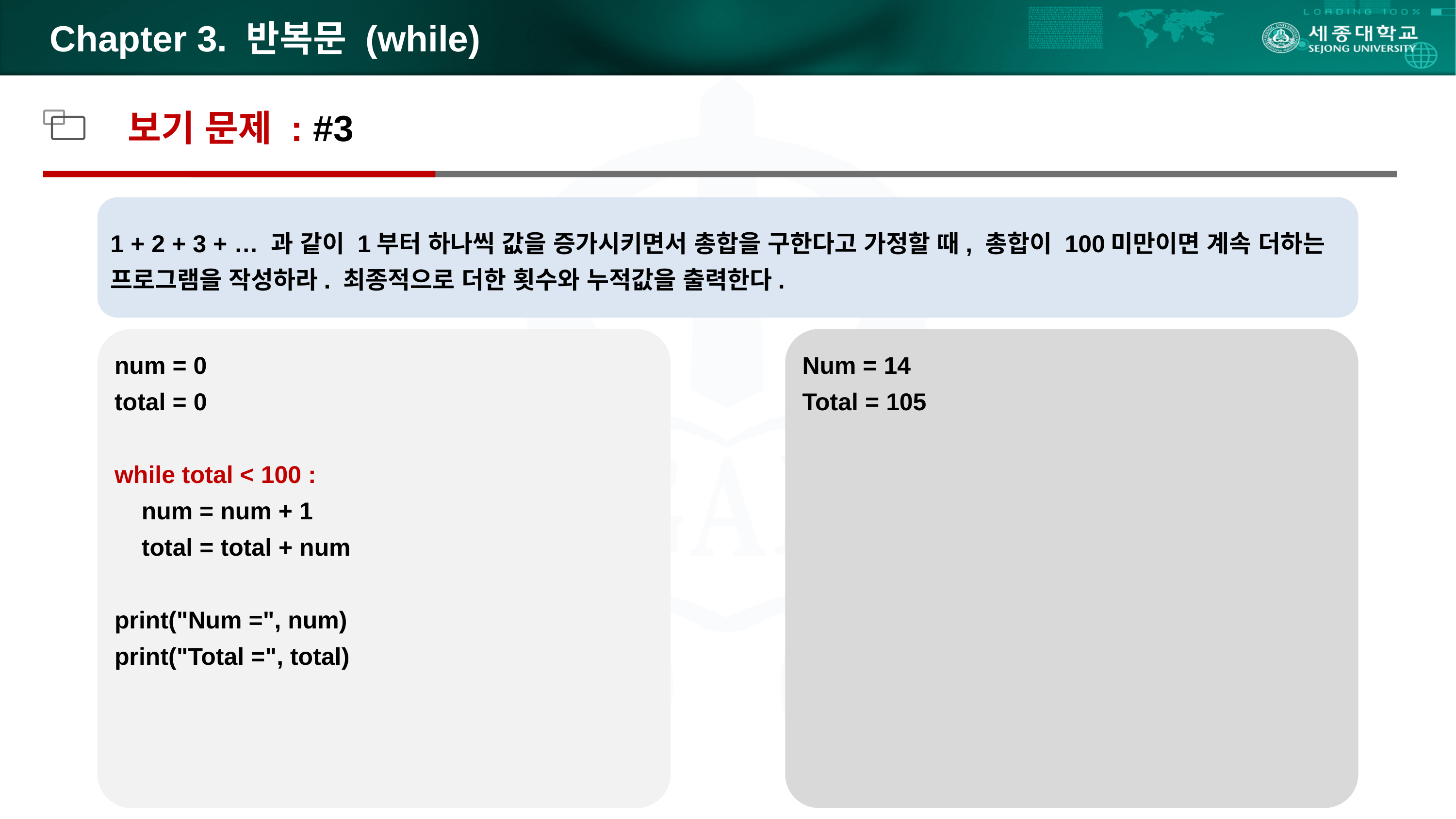

# Chapter 3. 반복문 (while)
보기 문제 : #3
1 + 2 + 3 + … 과 같이 1부터 하나씩 값을 증가시키면서 총합을 구한다고 가정할 때, 총합이 100미만이면 계속 더하는 프로그램을 작성하라. 최종적으로 더한 횟수와 누적값을 출력한다.
num = 0
total = 0

while total < 100 :
    num = num + 1
    total = total + num

print("Num =", num)
print("Total =", total)
Num = 14
Total = 105